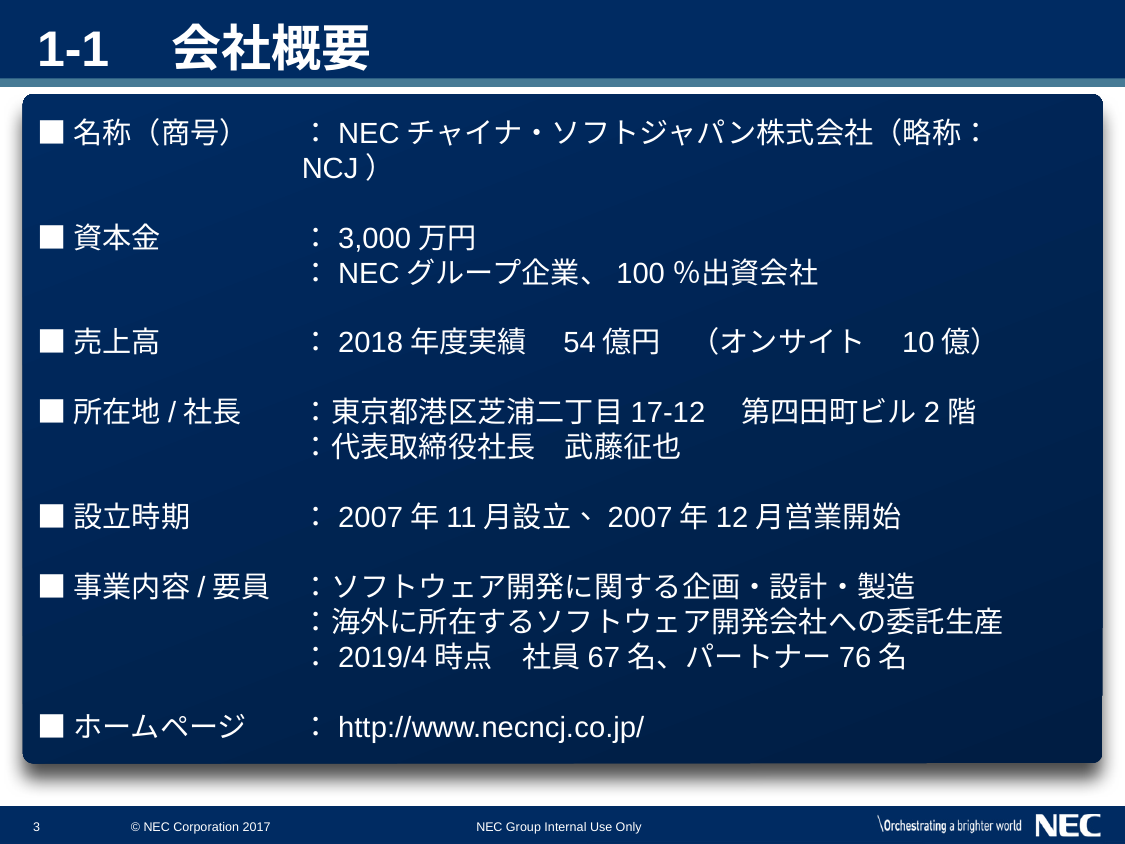

# 1-1　会社概要
■名称（商号）	：NECチャイナ・ソフトジャパン株式会社（略称：NCJ）

■資本金	：3,000万円
	：NECグループ企業、100％出資会社

■売上高	：2018年度実績　54億円　（オンサイト　10億）

■所在地/社長	：東京都港区芝浦二丁目17-12　第四田町ビル2階
	：代表取締役社長　武藤征也

■設立時期	：2007年11月設立、2007年12月営業開始

■事業内容/要員	：ソフトウェア開発に関する企画・設計・製造
	：海外に所在するソフトウェア開発会社への委託生産
	：2019/4時点　社員67名、パートナー76名

■ホームページ	：http://www.necncj.co.jp/